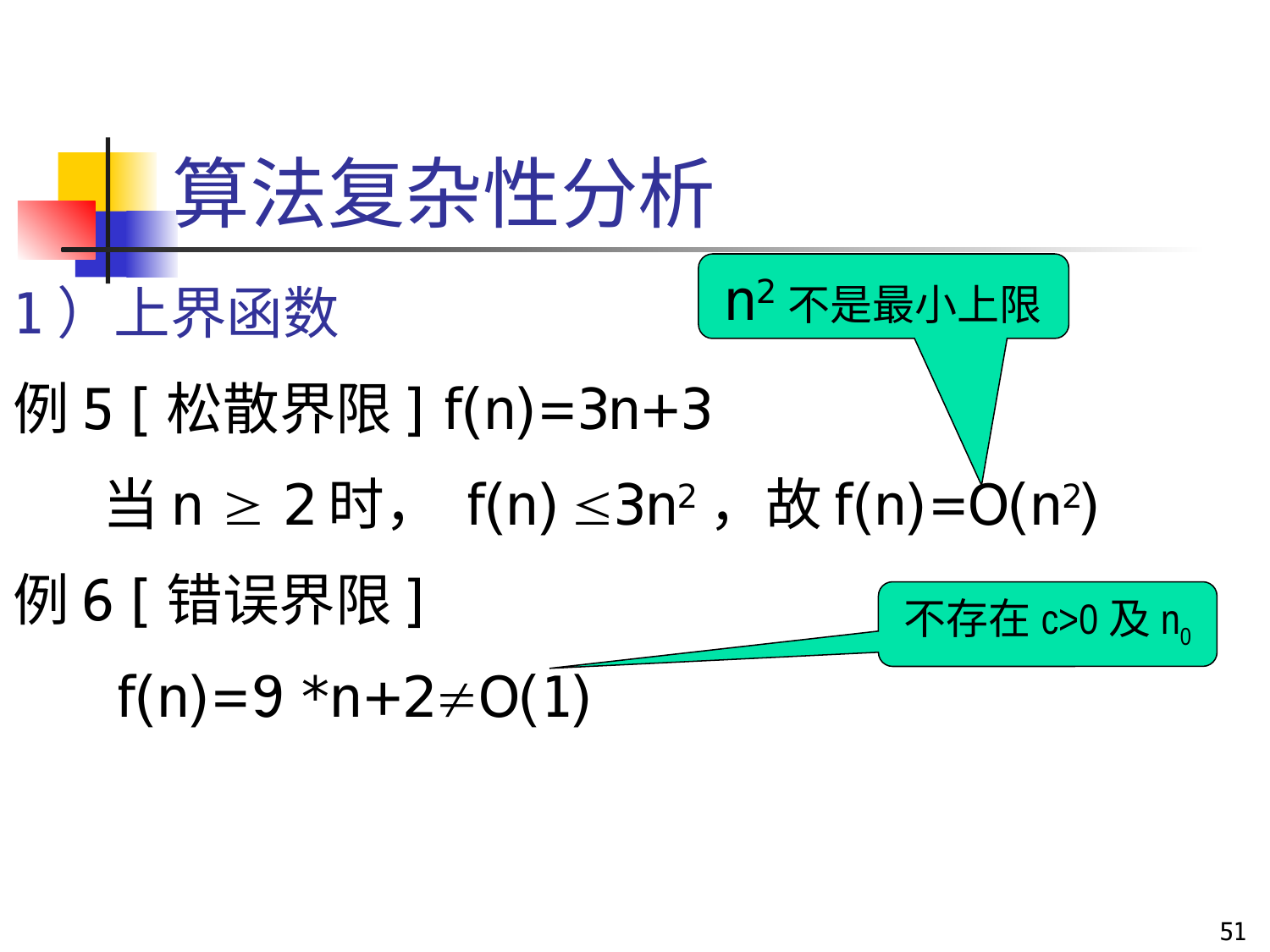

# 算法复杂性分析
1）上界函数
例5 [松散界限] f(n)=3n+3
      当n ≥ 2时， f(n) ≤3n2，故f(n)=O(n2)
例6 [错误界限]
      f(n)=9 *n+2≠O(1)

n2不是最小上限
不存在c>0及n0
51